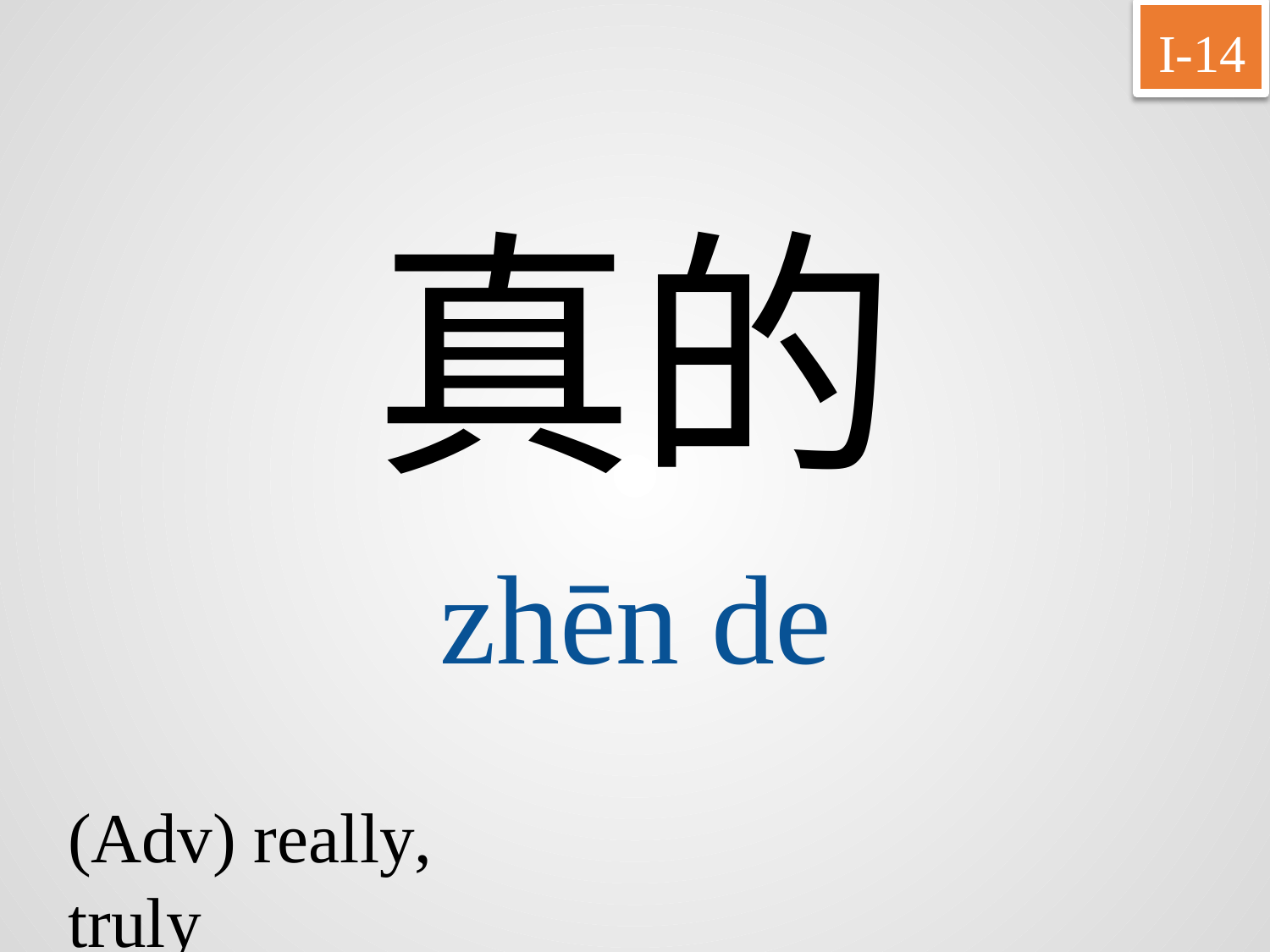

I-14

真的
zhēn	de
(Adv) really, truly